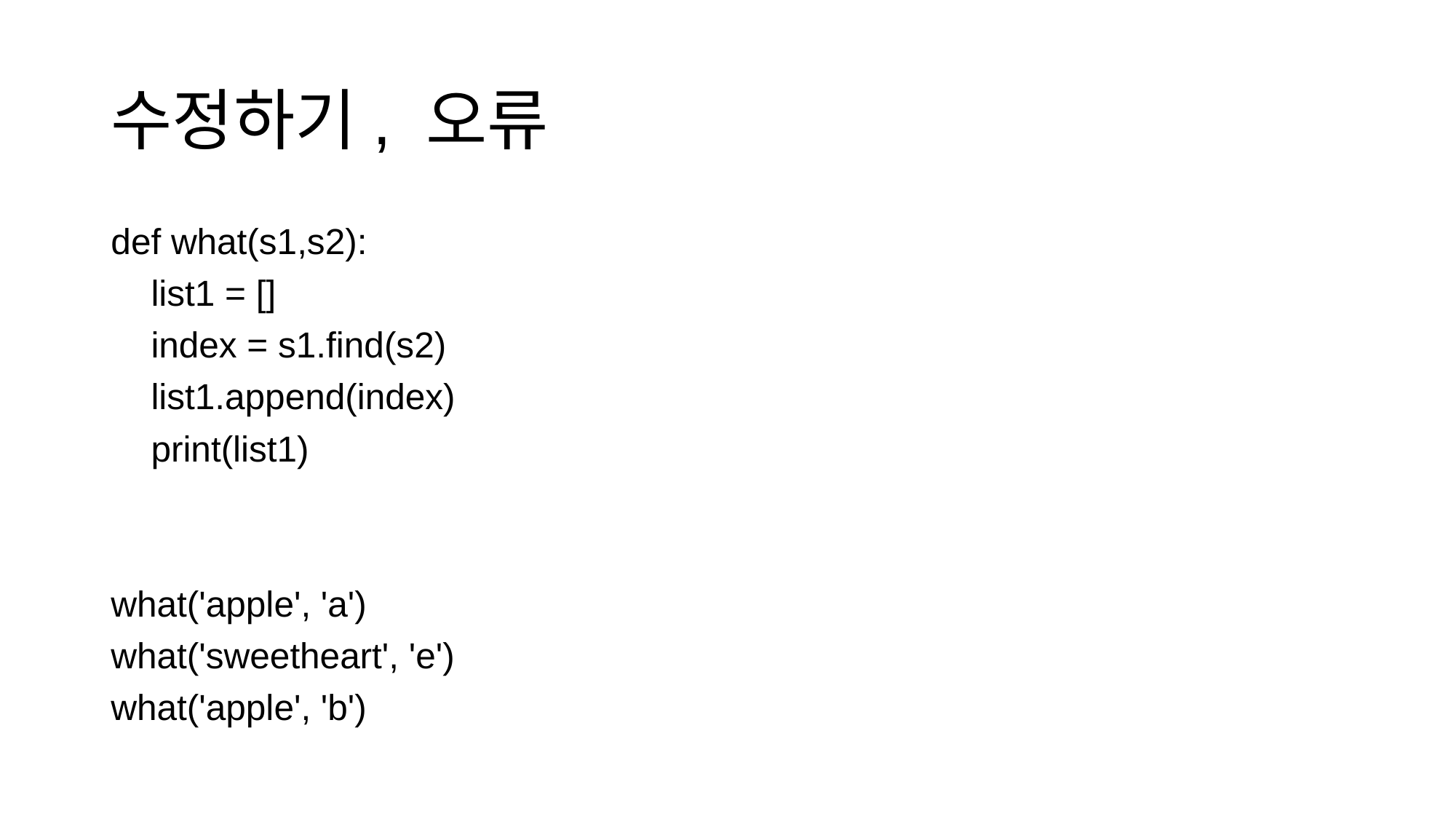

# 수정하기, 오류
def what(s1,s2):
    list1 = []
    index = s1.find(s2)
    list1.append(index)
    print(list1)

what('apple', 'a')
what('sweetheart', 'e')
what('apple', 'b')